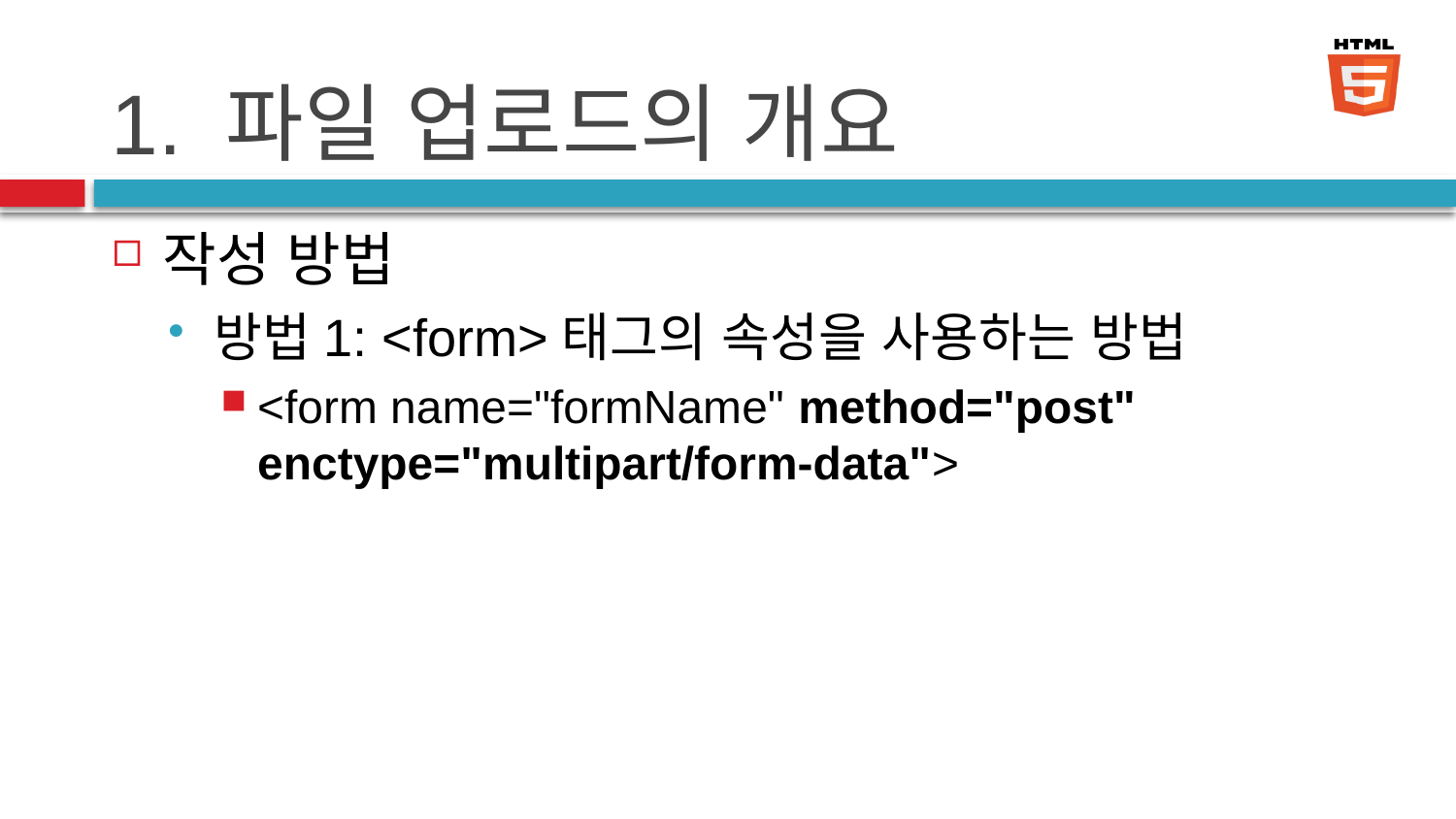

# 1. 파일 업로드의 개요
작성 방법
방법1: <form>태그의 속성을 사용하는 방법
<form name="formName" method="post" enctype="multipart/form-data">